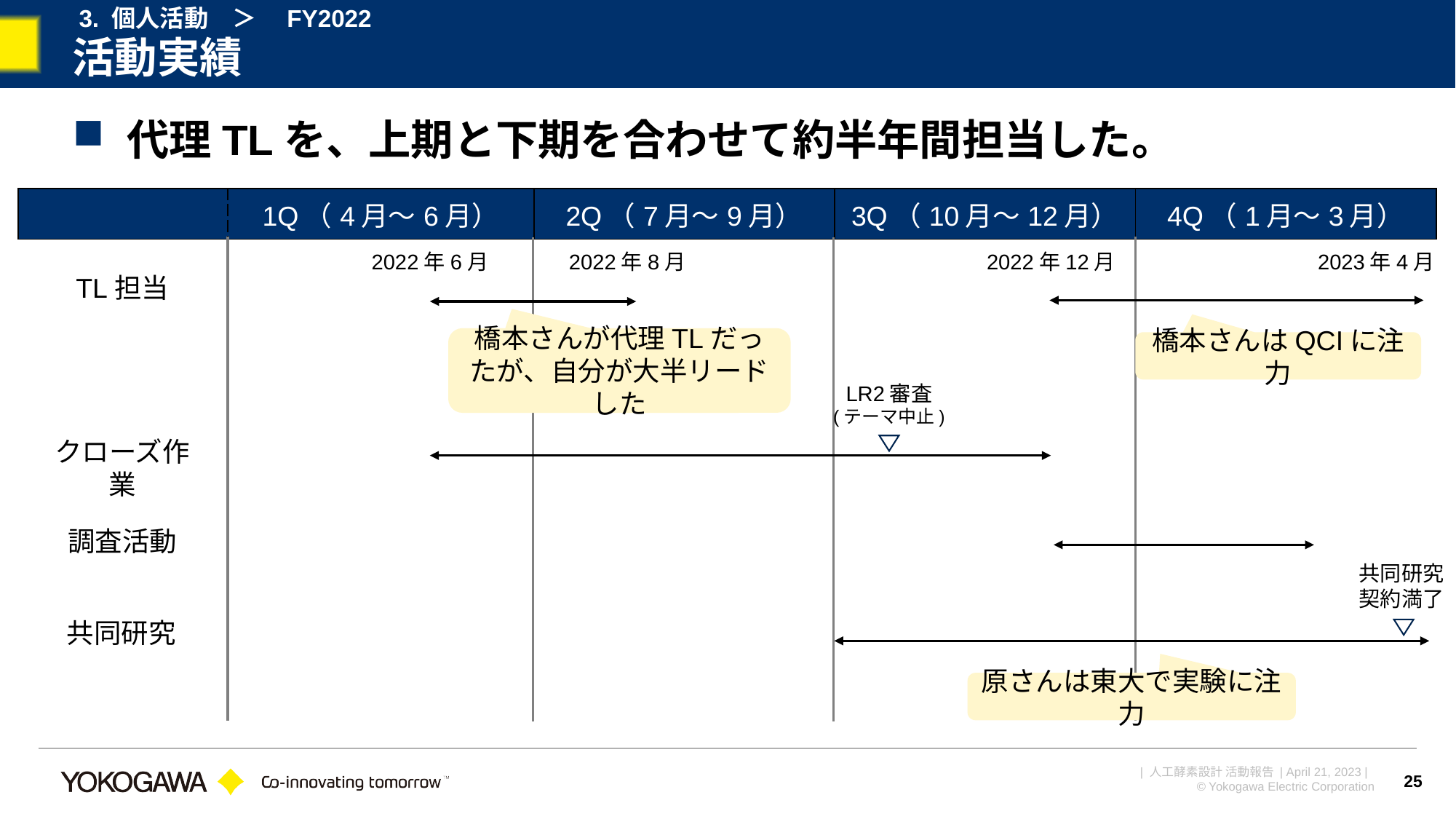

3. 個人活動　＞　FY2022
# 活動実績
代理TLを、上期と下期を合わせて約半年間担当した。
|  | 1Q（4月～6月） | 2Q（7月～9月） | 3Q（10月～12月） | 4Q（1月～3月） |
| --- | --- | --- | --- | --- |
2023年4月
2022年6月
2022年8月
2022年12月
TL担当
橋本さんが代理TLだったが、自分が大半リードした
橋本さんはQCIに注力
LR2審査
(テーマ中止)
クローズ作業

調査活動
共同研究
契約満了
共同研究

原さんは東大で実験に注力
25